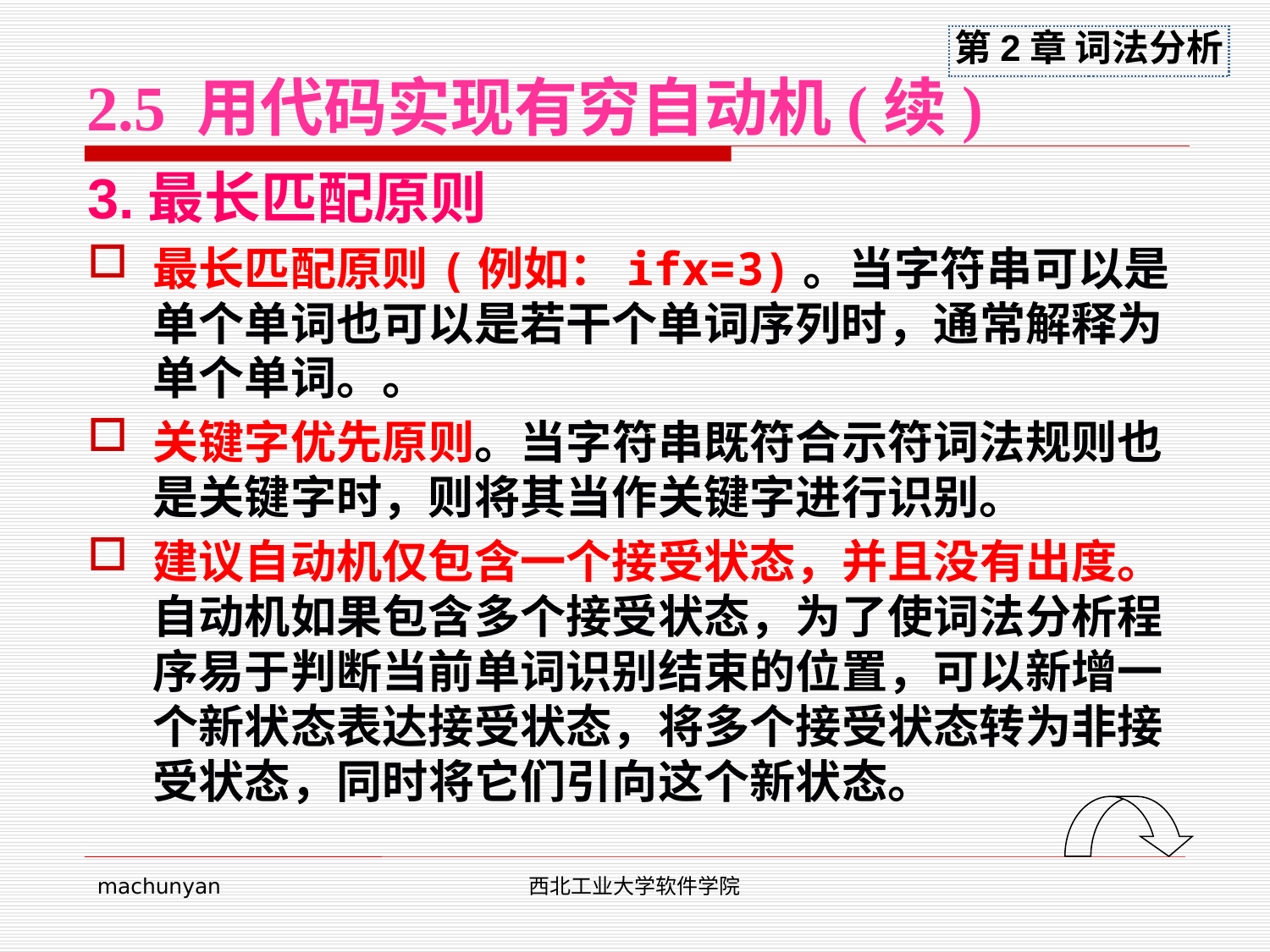

# 2.5 用代码实现有穷自动机(续)
3.最长匹配原则
最长匹配原则(例如：ifx=3)。当字符串可以是单个单词也可以是若干个单词序列时，通常解释为单个单词。。
关键字优先原则。当字符串既符合示符词法规则也是关键字时，则将其当作关键字进行识别。
建议自动机仅包含一个接受状态，并且没有出度。自动机如果包含多个接受状态，为了使词法分析程序易于判断当前单词识别结束的位置，可以新增一个新状态表达接受状态，将多个接受状态转为非接受状态，同时将它们引向这个新状态。

machunyan

西北工业大学软件学院
117